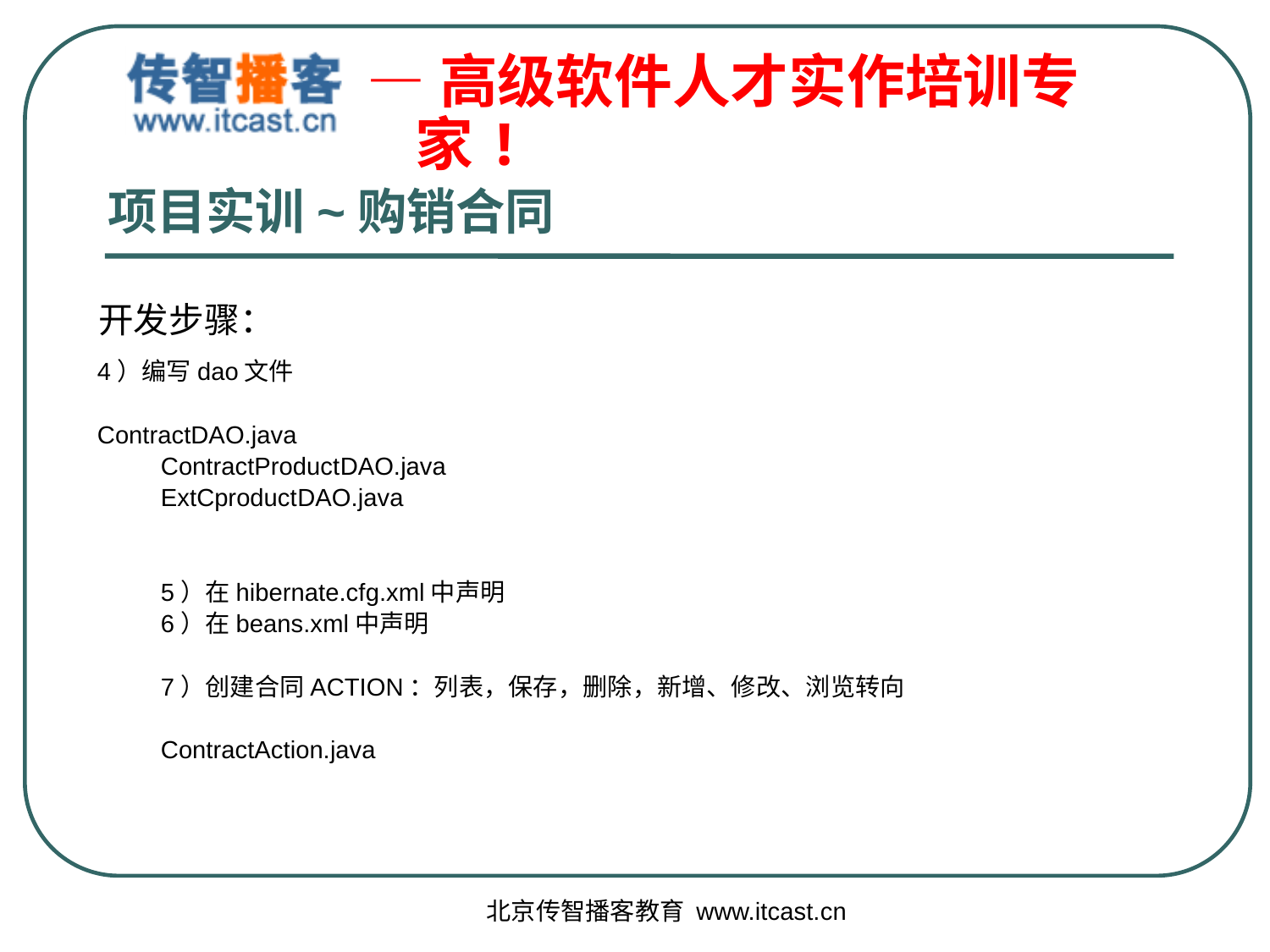

# 项目实训~购销合同
开发步骤：
4）编写dao文件

ContractDAO.java
ContractProductDAO.java
ExtCproductDAO.java

5）在hibernate.cfg.xml中声明
6）在beans.xml中声明

7）创建合同ACTION：列表，保存，删除，新增、修改、浏览转向

ContractAction.java
北京传智播客教育 www.itcast.cn